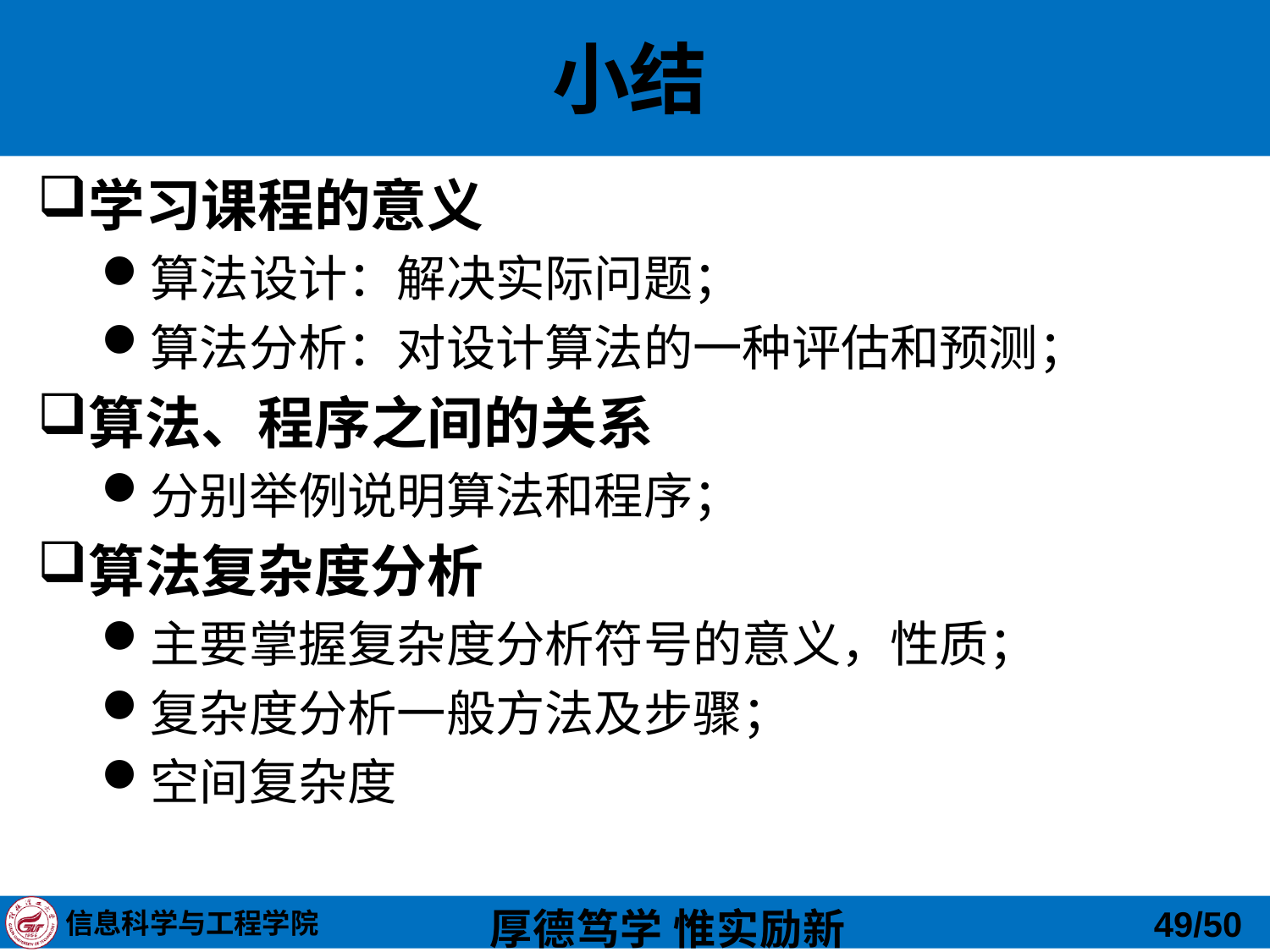

# 小结
学习课程的意义
算法设计：解决实际问题；
算法分析：对设计算法的一种评估和预测；
算法、程序之间的关系
分别举例说明算法和程序；
算法复杂度分析
主要掌握复杂度分析符号的意义，性质；
复杂度分析一般方法及步骤；
空间复杂度

49/50